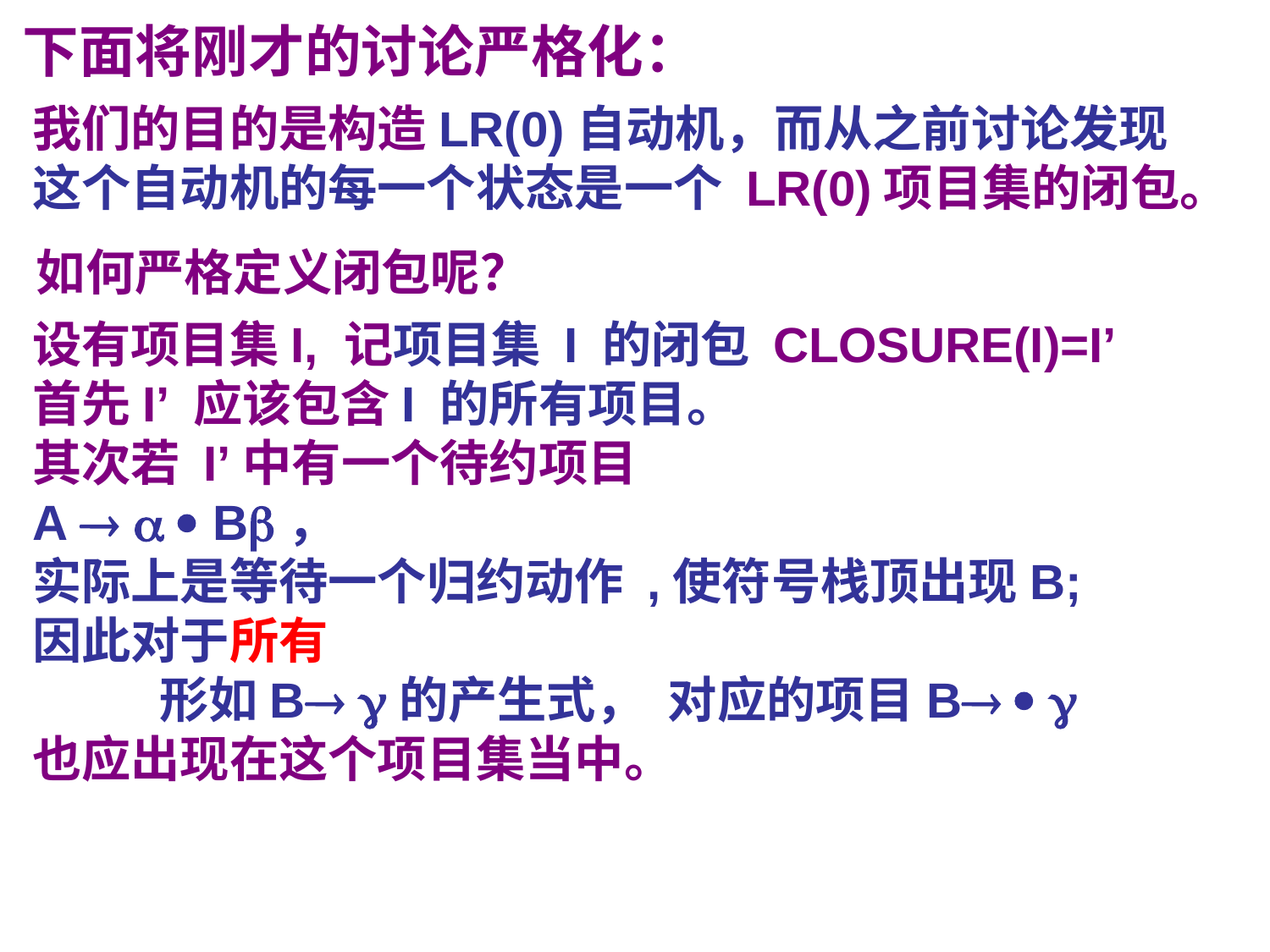

下面将刚才的讨论严格化：
我们的目的是构造LR(0)自动机，而从之前讨论发现这个自动机的每一个状态是一个 LR(0)项目集的闭包。
如何严格定义闭包呢？
设有项目集I, 记项目集 I 的闭包 CLOSURE(I)=I’
首先I’ 应该包含I 的所有项目。
其次若 I’中有一个待约项目
A → α • Bβ，
实际上是等待一个归约动作 ,使符号栈顶出现B;
因此对于所有
	形如B→ γ的产生式，  对应的项目B→ • γ
也应出现在这个项目集当中。